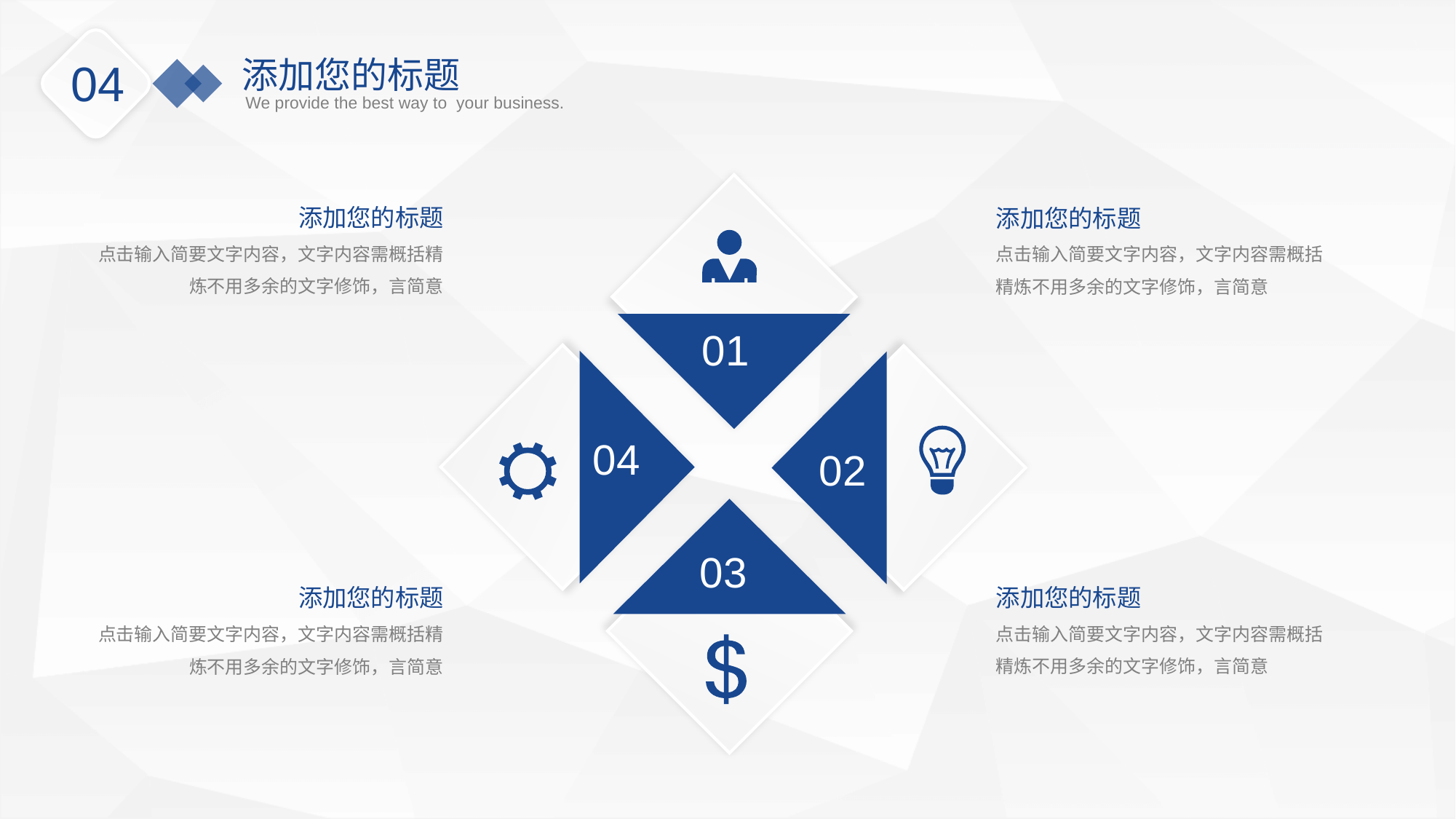

添加您的标题
We provide the best way to  your business.
04

添加您的标题
点击输入简要文字内容，文字内容需概括精炼不用多余的文字修饰，言简意
添加您的标题
点击输入简要文字内容，文字内容需概括精炼不用多余的文字修饰，言简意

01

04
02

03

添加您的标题
点击输入简要文字内容，文字内容需概括精炼不用多余的文字修饰，言简意
添加您的标题
点击输入简要文字内容，文字内容需概括精炼不用多余的文字修饰，言简意